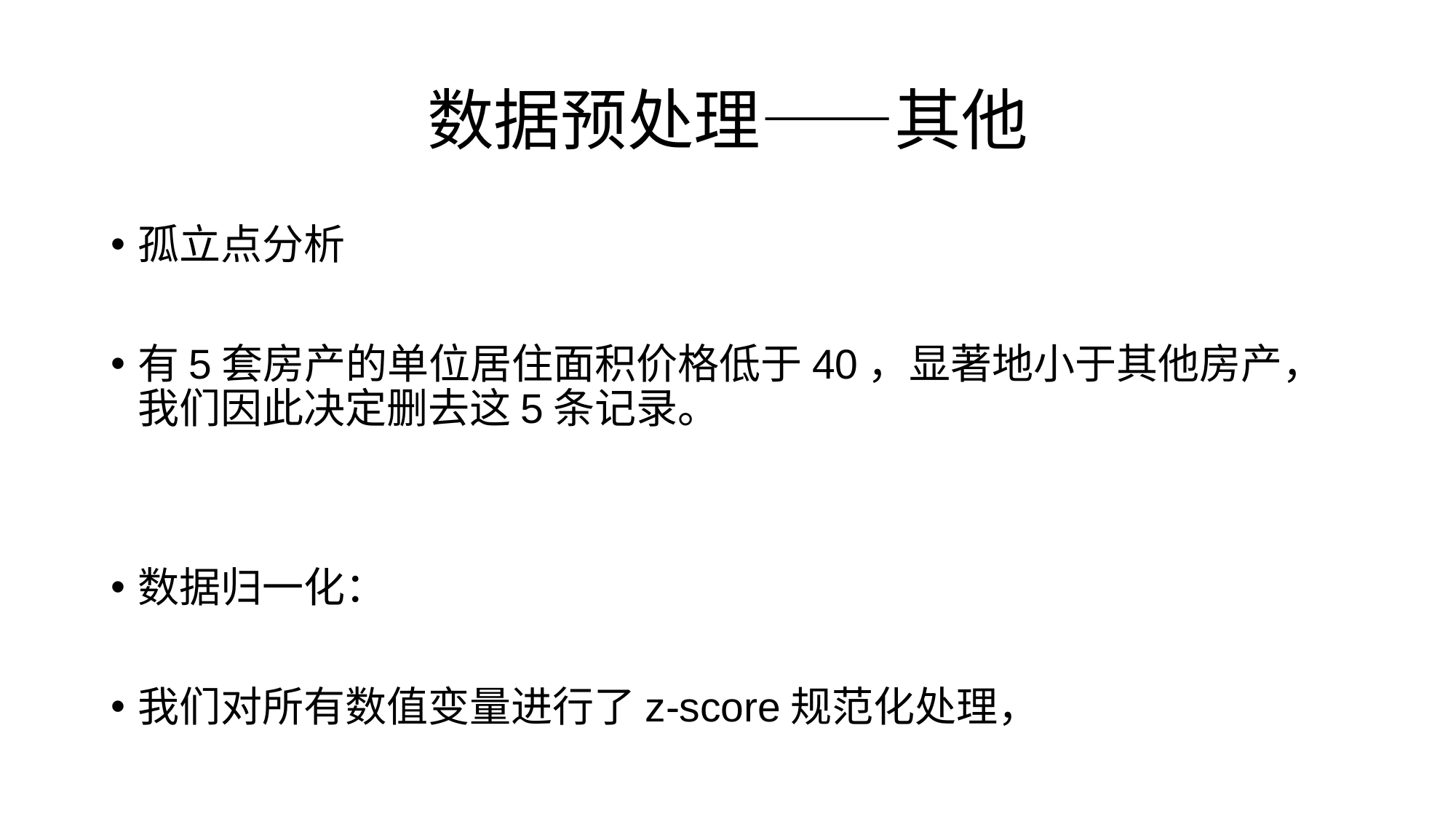

# 数据预处理——其他
孤立点分析

有5套房产的单位居住面积价格低于40，显著地小于其他房产，我们因此决定删去这5条记录。

数据归一化：

我们对所有数值变量进行了z-score规范化处理，